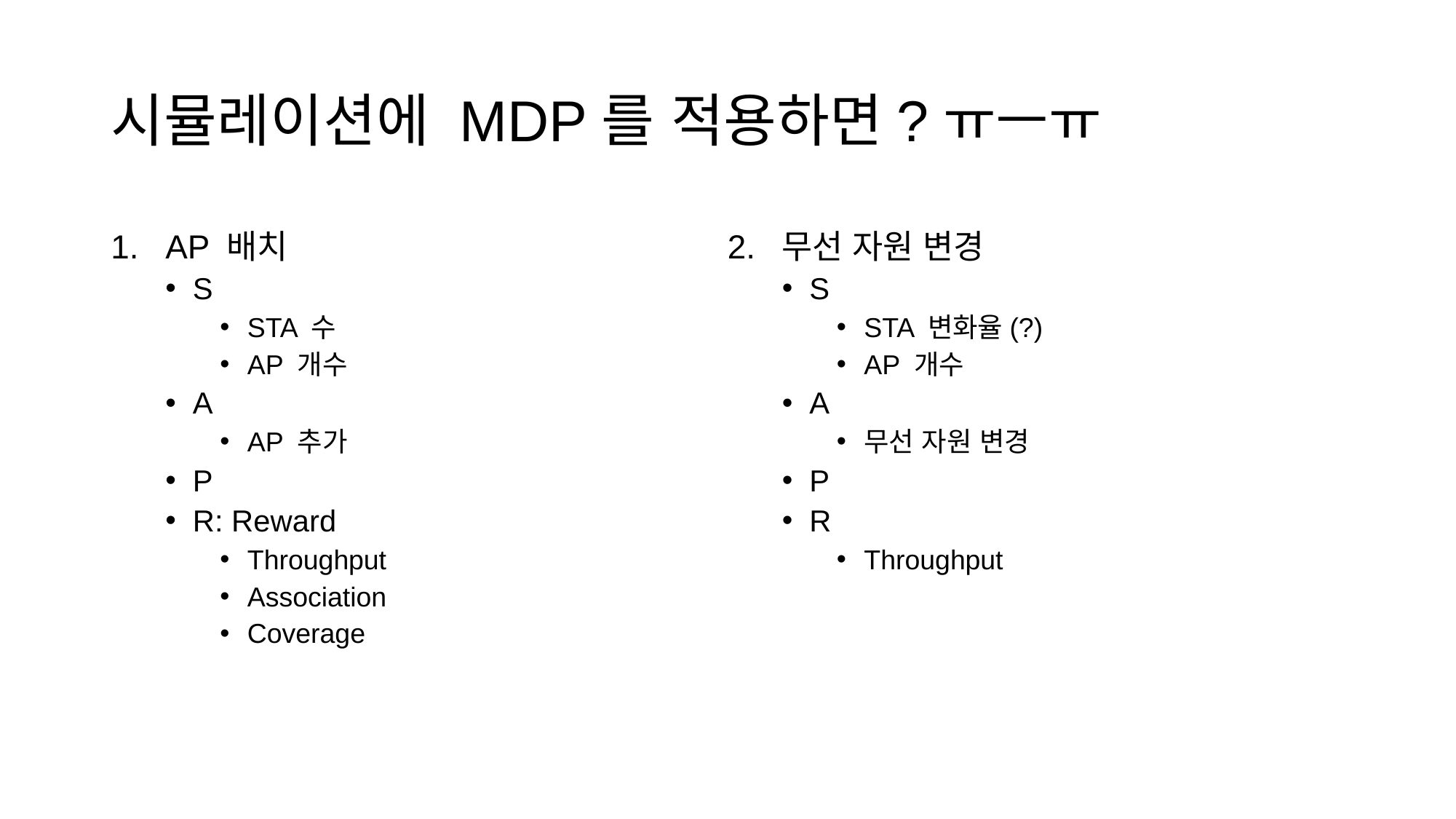

# 시뮬레이션에 MDP를 적용하면?ㅠㅡㅠ
AP 배치
S
STA 수
AP 개수
A
AP 추가
P
R: Reward
Throughput
Association
Coverage

무선 자원 변경
S
STA 변화율(?)
AP 개수
A
무선 자원 변경
P
R
Throughput